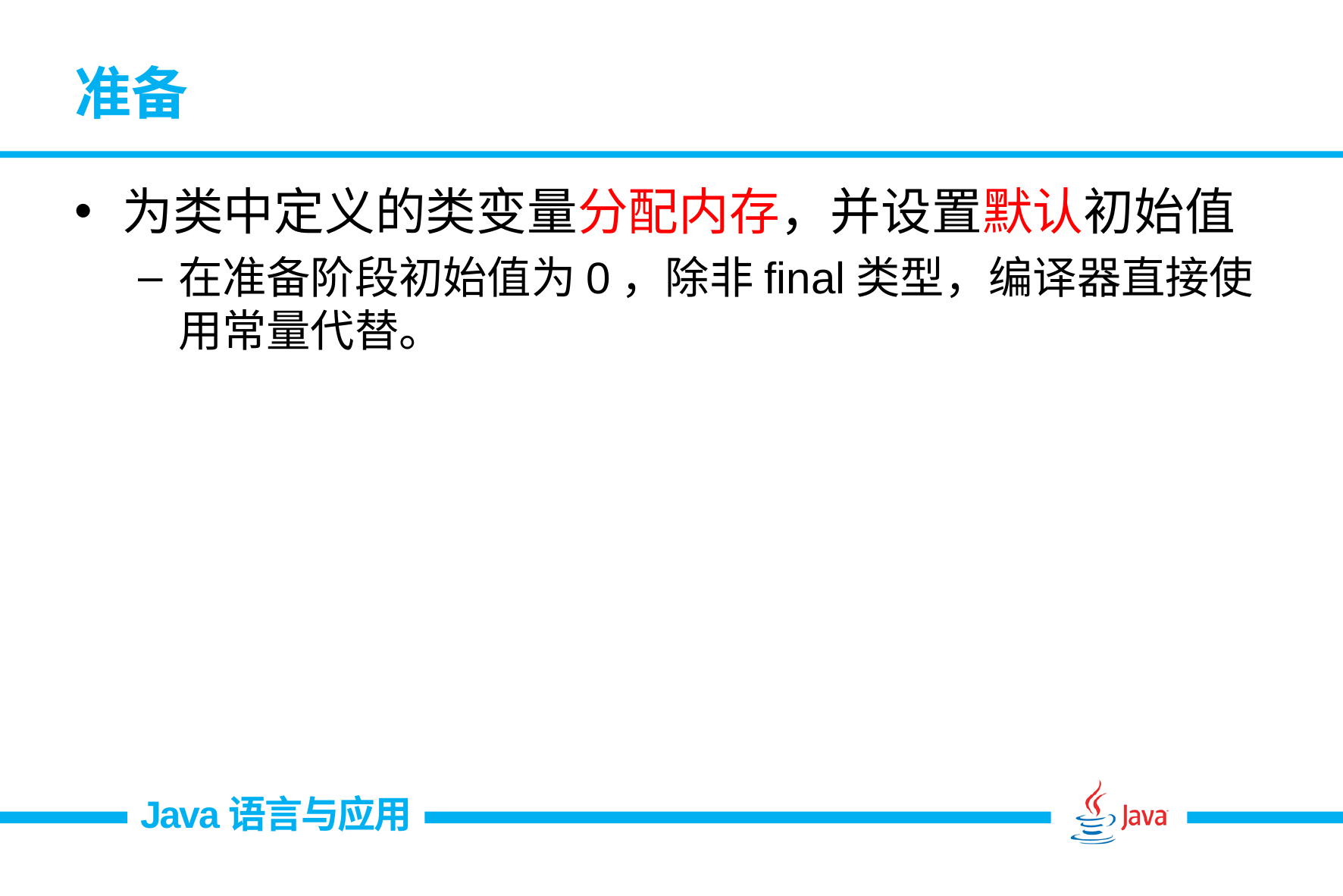

# 准备
为类中定义的类变量分配内存，并设置默认初始值
在准备阶段初始值为0，除非final类型，编译器直接使用常量代替。
43